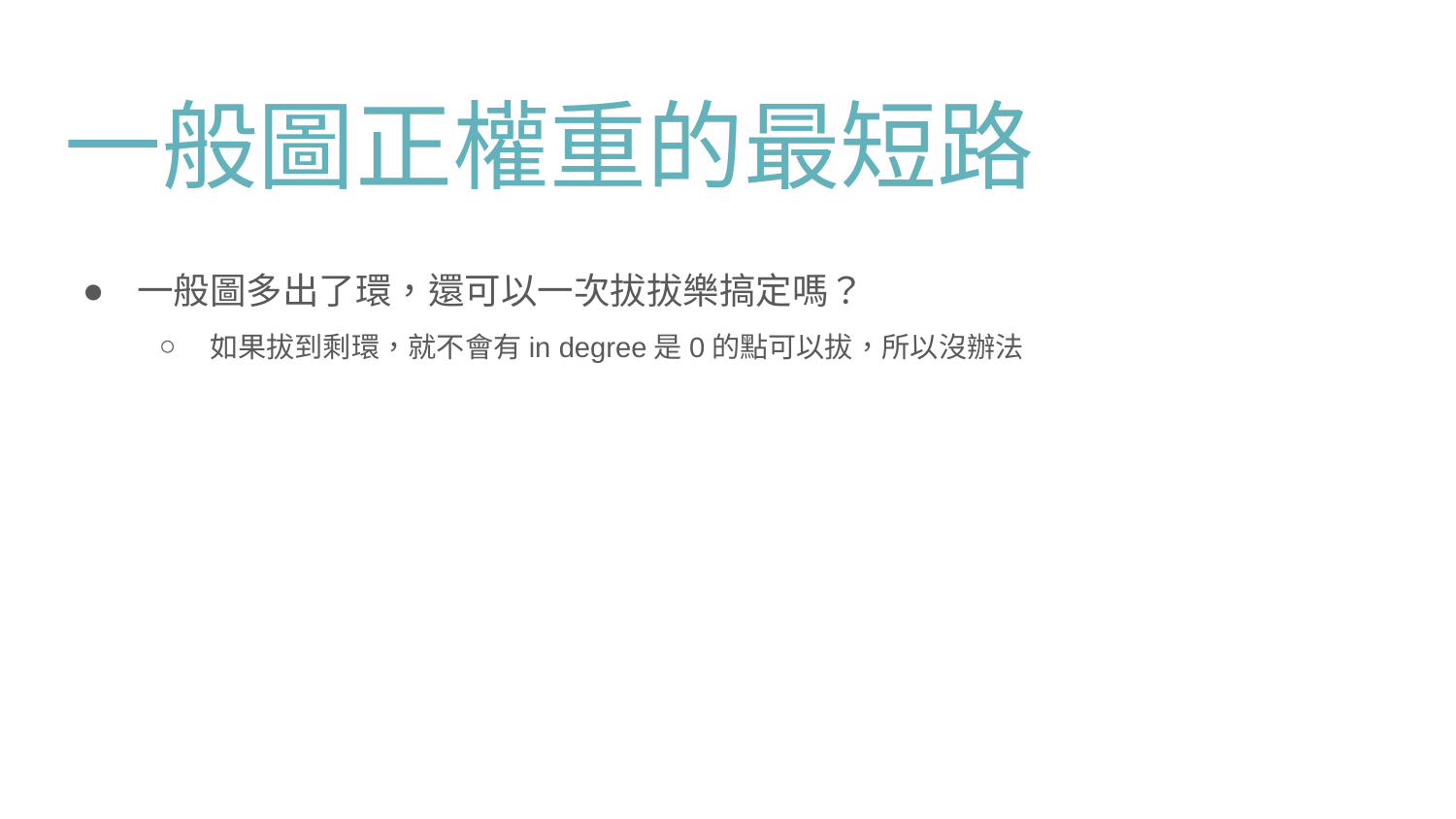

# 一般圖正權重的最短路
一般圖多出了環，還可以一次拔拔樂搞定嗎？
如果拔到剩環，就不會有in degree是0的點可以拔，所以沒辦法